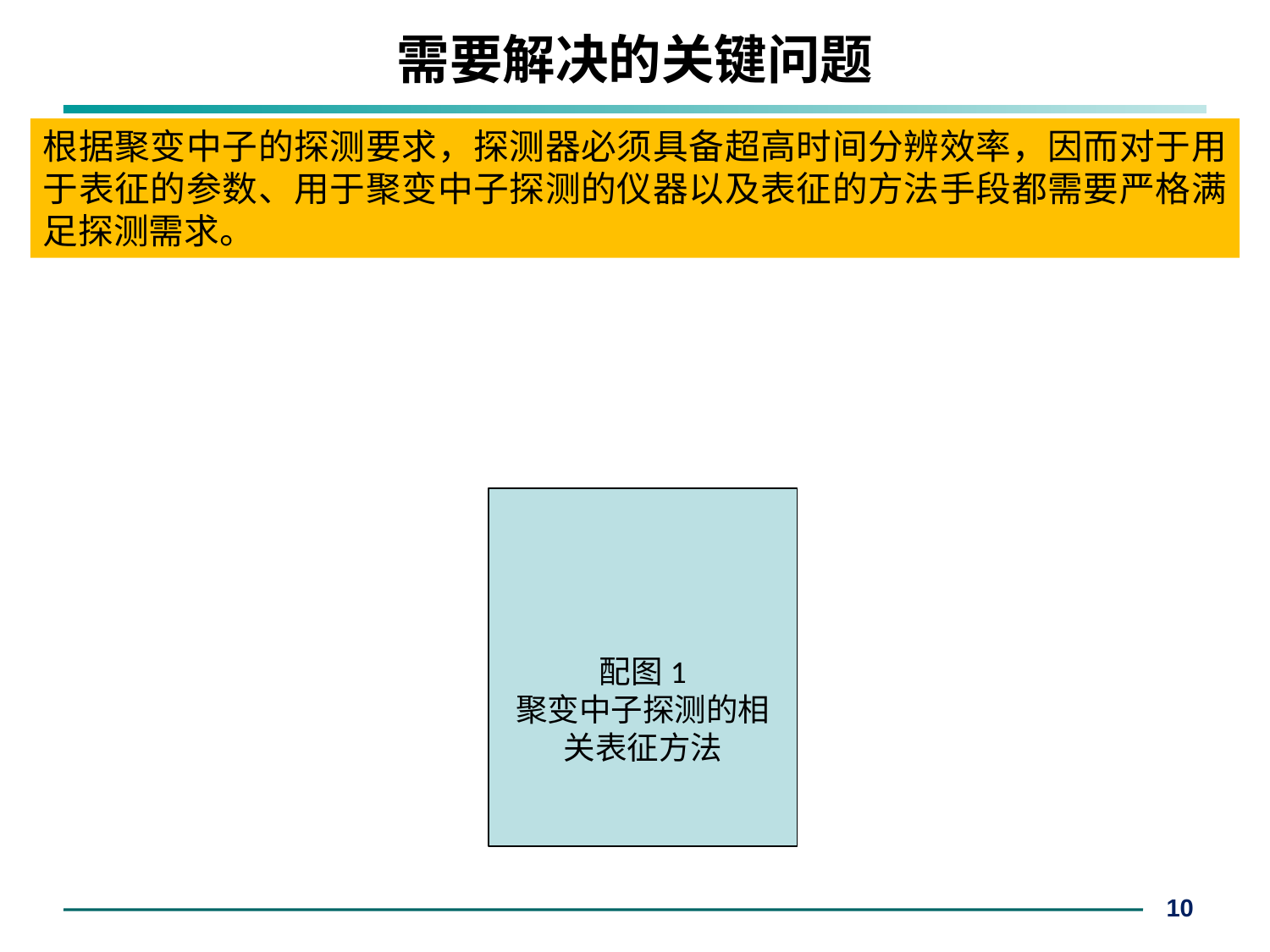

# 需要解决的关键问题
根据聚变中子的探测要求，探测器必须具备超高时间分辨效率，因而对于用于表征的参数、用于聚变中子探测的仪器以及表征的方法手段都需要严格满足探测需求。

配图1
聚变中子探测的相关表征方法
10